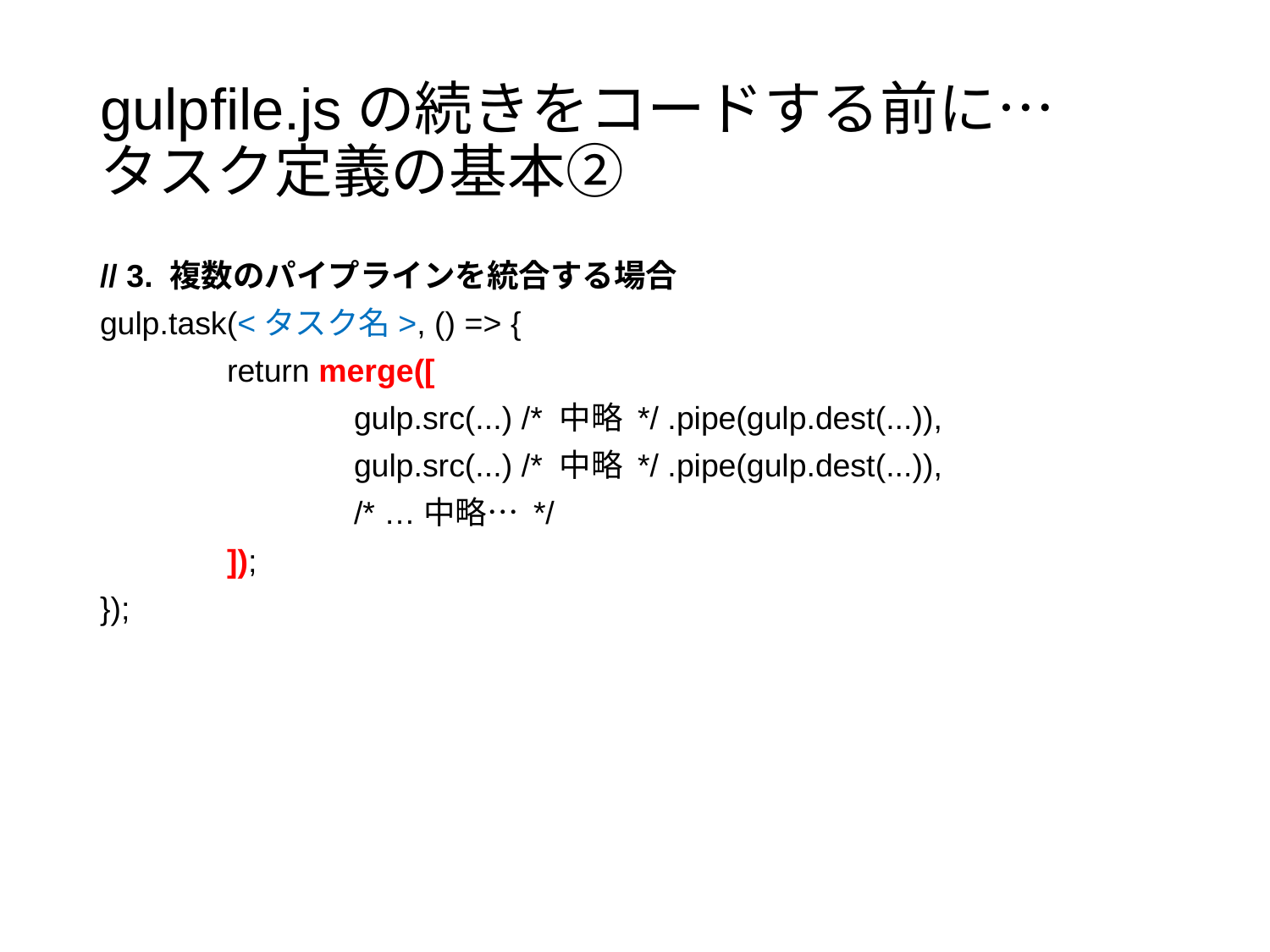

# gulpfile.jsの続きをコードする前に… タスク定義の基本②
// 3. 複数のパイプラインを統合する場合
gulp.task(<タスク名>, () => {
	return merge([
		gulp.src(...) /* 中略 */ .pipe(gulp.dest(...)),
		gulp.src(...) /* 中略 */ .pipe(gulp.dest(...)),
		/* …中略… */
	]);
});